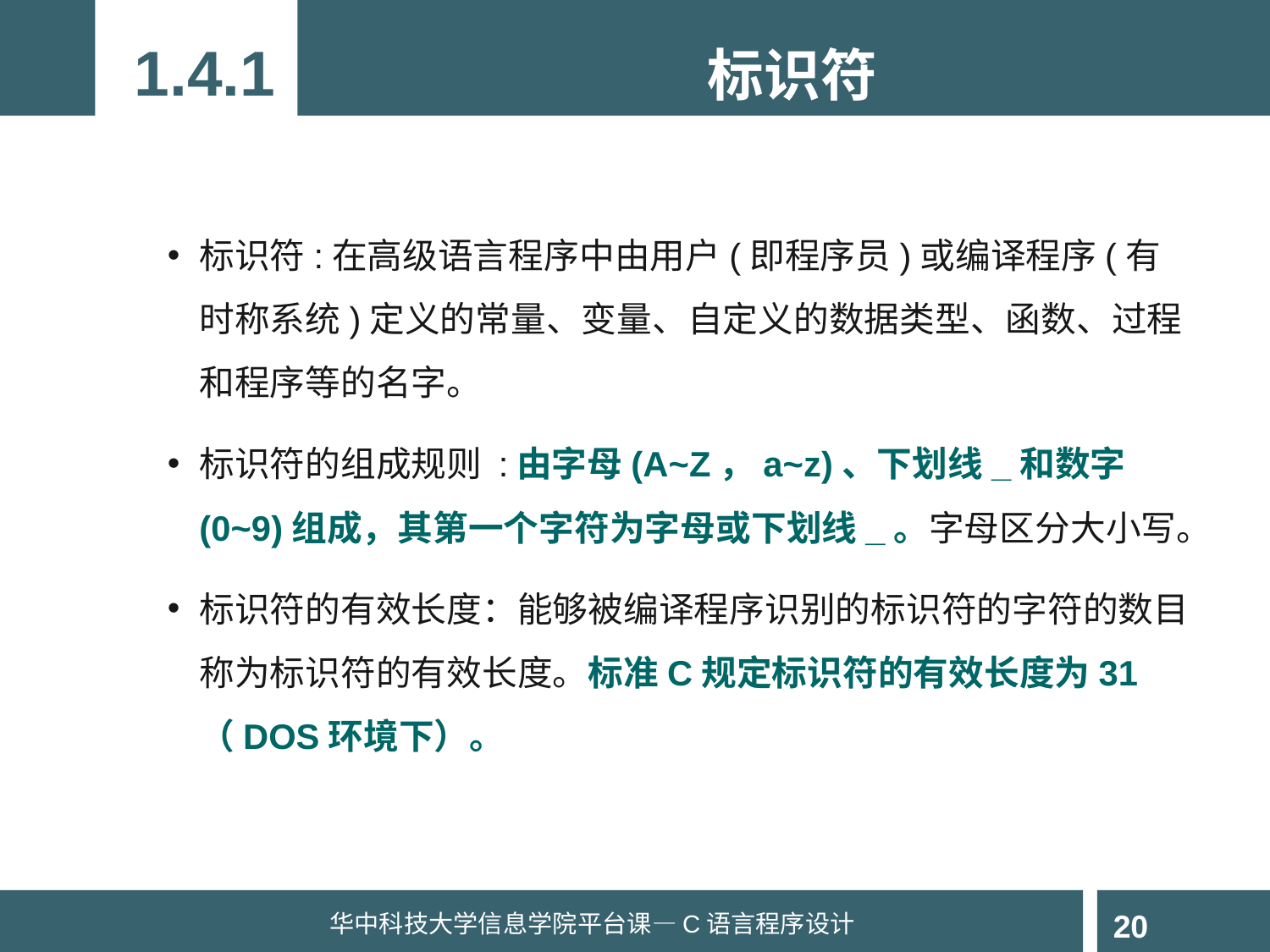

1.4.1
标识符
标识符:在高级语言程序中由用户(即程序员)或编译程序(有时称系统)定义的常量、变量、自定义的数据类型、函数、过程和程序等的名字。
标识符的组成规则 :由字母(A~Z，a~z)、下划线_和数字(0~9)组成，其第一个字符为字母或下划线_。字母区分大小写。
标识符的有效长度：能够被编译程序识别的标识符的字符的数目称为标识符的有效长度。标准C规定标识符的有效长度为31（DOS环境下）。